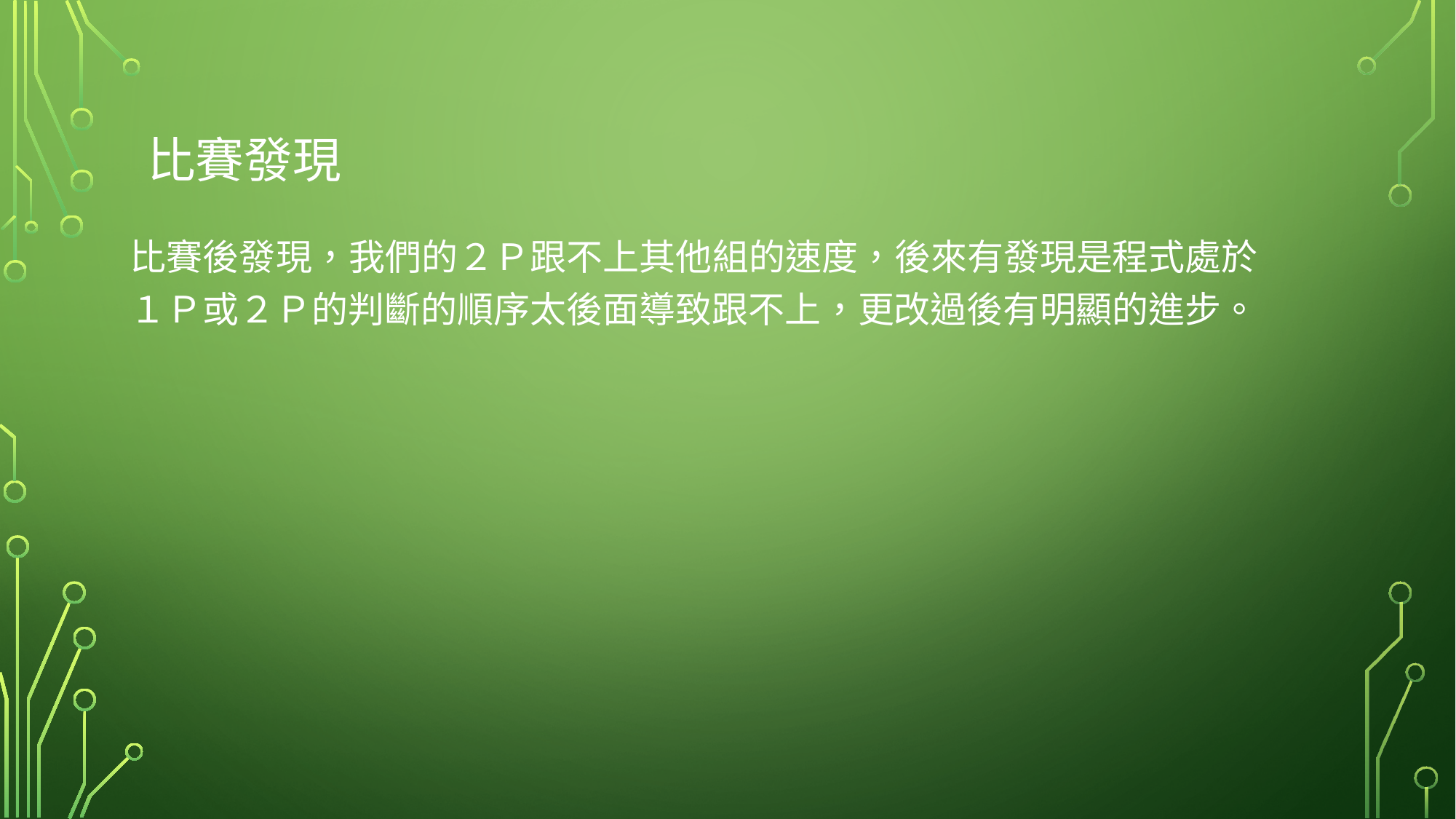

# 比賽發現
比賽後發現，我們的２Ｐ跟不上其他組的速度，後來有發現是程式處於１Ｐ或２Ｐ的判斷的順序太後面導致跟不上，更改過後有明顯的進步。